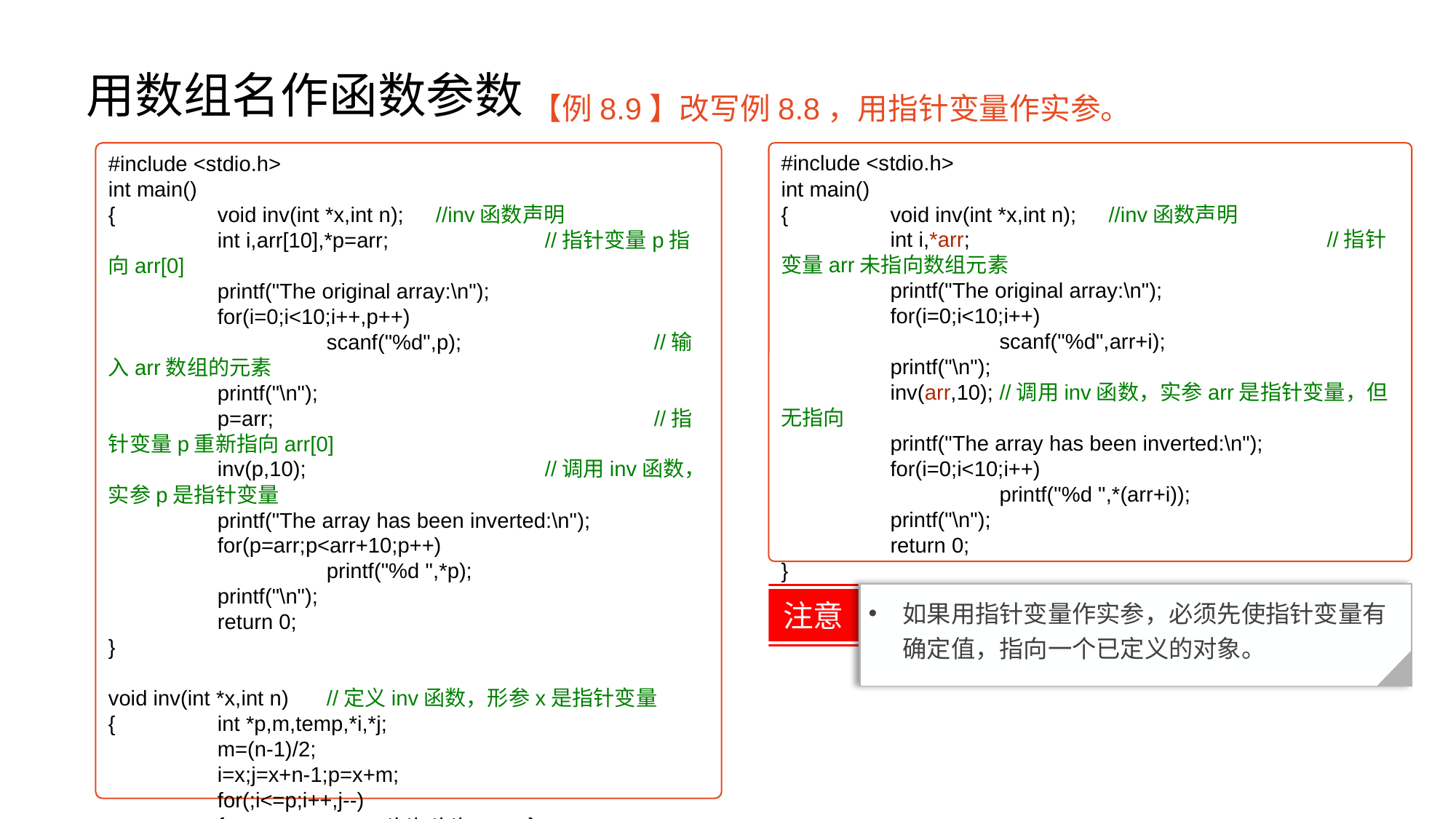

# 用数组名作函数参数
【例8.9】改写例8.8，用指针变量作实参。
#include <stdio.h>
int main()
{	void inv(int *x,int n);	//inv函数声明
	int i,arr[10],*p=arr;		//指针变量p指向arr[0]
	printf("The original array:\n");
	for(i=0;i<10;i++,p++)
		scanf("%d",p);		//输入arr数组的元素
	printf("\n");
	p=arr;				//指针变量p重新指向arr[0]
	inv(p,10);			//调用inv函数，实参p是指针变量
	printf("The array has been inverted:\n");
	for(p=arr;p<arr+10;p++)
		printf("%d ",*p);
	printf("\n");
	return 0;
}

void inv(int *x,int n)	//定义inv函数，形参x是指针变量
{	int *p,m,temp,*i,*j;
	m=(n-1)/2;
	i=x;j=x+n-1;p=x+m;
	for(;i<=p;i++,j--)
	{	temp=*i;*i=*j;*j=temp;}
	return;
}
#include <stdio.h>
int main()
{	void inv(int *x,int n);	//inv函数声明
	int i,*arr;				//指针变量arr未指向数组元素
	printf("The original array:\n");
	for(i=0;i<10;i++)
		scanf("%d",arr+i);
	printf("\n");
	inv(arr,10);	//调用inv函数，实参arr是指针变量，但无指向
	printf("The array has been inverted:\n");
	for(i=0;i<10;i++)
		printf("%d ",*(arr+i));
	printf("\n");
	return 0;
}
注意
如果用指针变量作实参，必须先使指针变量有确定值，指向一个已定义的对象。